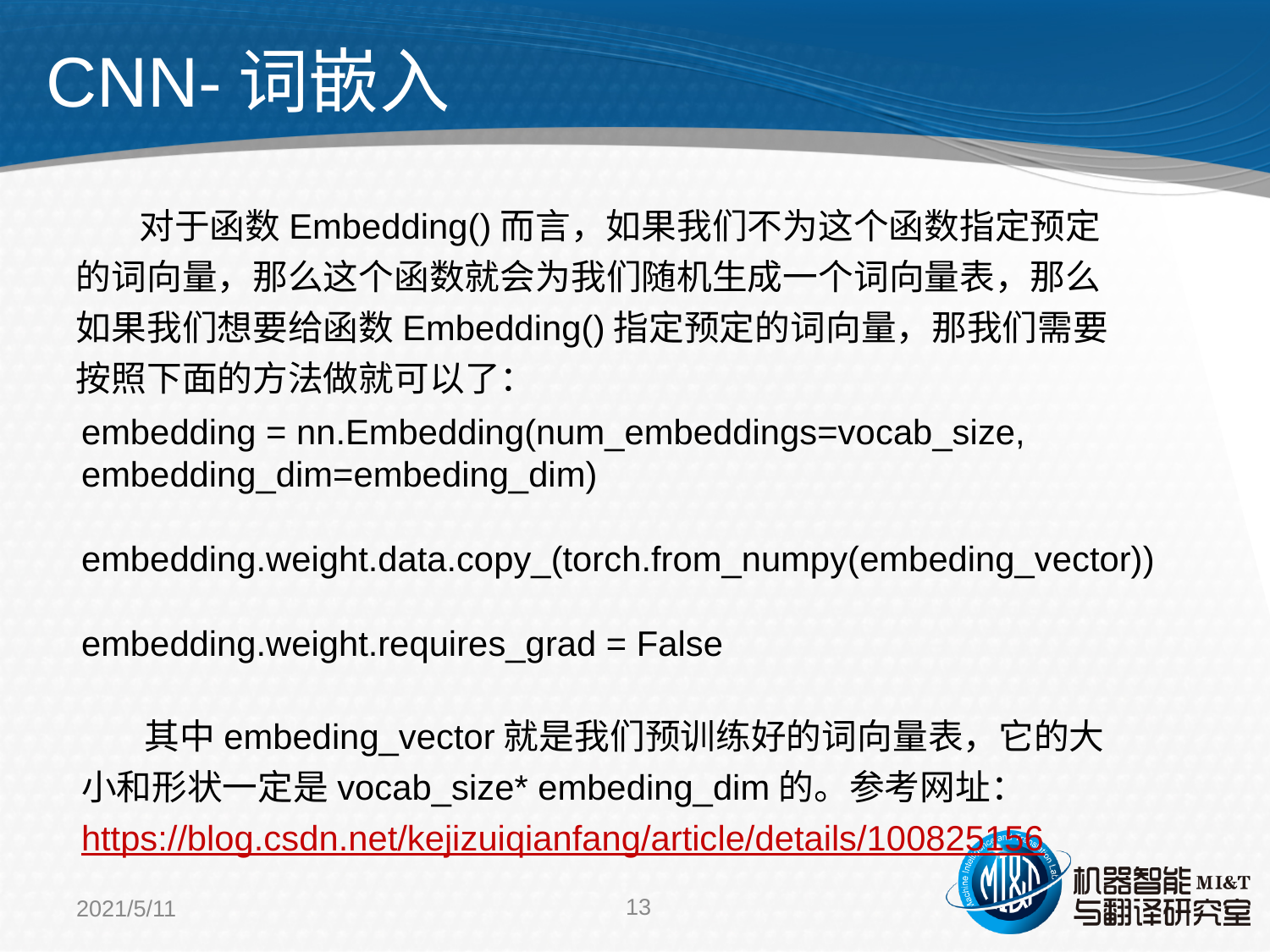

CNN-词嵌入
       对于函数Embedding()而言，如果我们不为这个函数指定预定的词向量，那么这个函数就会为我们随机生成一个词向量表，那么如果我们想要给函数Embedding()指定预定的词向量，那我们需要按照下面的方法做就可以了：

embedding = nn.Embedding(num_embeddings=vocab_size, embedding_dim=embeding_dim)

embedding.weight.data.copy_(torch.from_numpy(embeding_vector))

embedding.weight.requires_grad = False

       其中embeding_vector就是我们预训练好的词向量表，它的大小和形状一定是vocab_size* embeding_dim的。参考网址：https://blog.csdn.net/kejizuiqianfang/article/details/100825156
13
2021/5/11